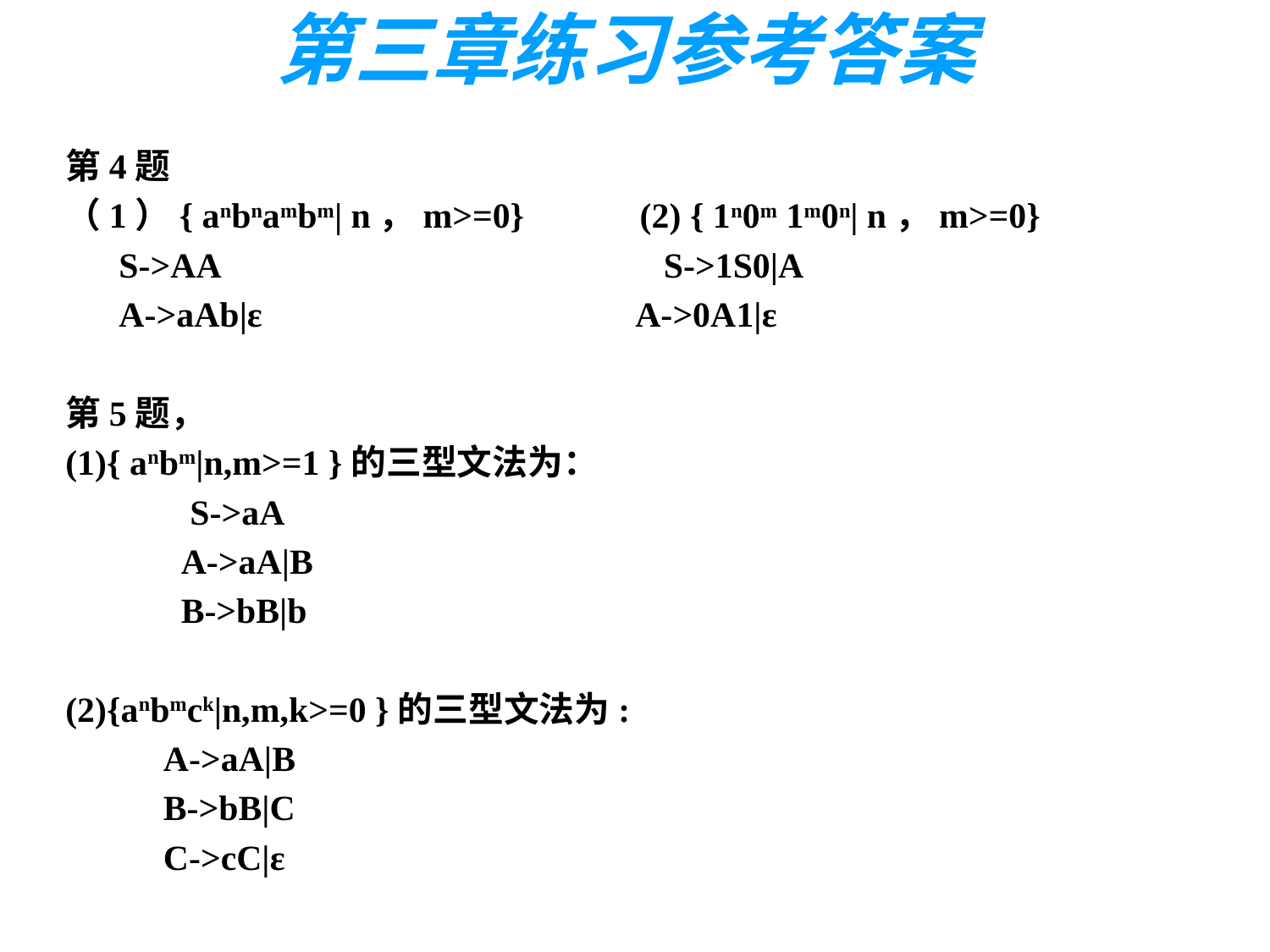

# 第三章练习参考答案
第4题
（1）{ anbnambm| n，m>=0}             (2) { 1n0m 1m0n| n，m>=0}
      S->AA                                                  S->1S0|A
      A->aAb|ε                                          A->0A1|ε

第5题，
(1){ anbm|n,m>=1 }的三型文法为：
              S->aA
             A->aA|B
             B->bB|b

(2){anbmck|n,m,k>=0 }的三型文法为:
           A->aA|B
           B->bB|C
           C->cC|ε